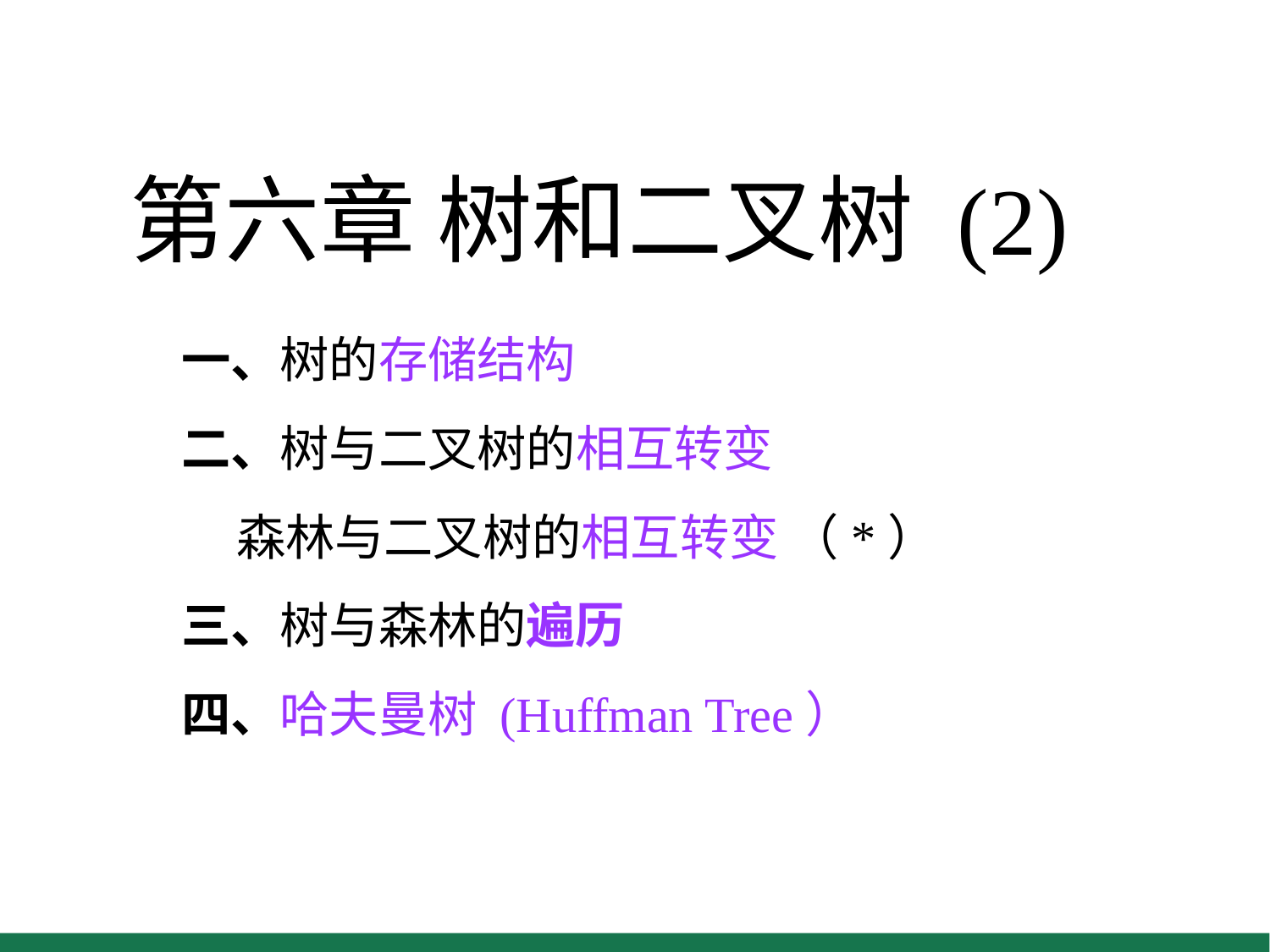

第六章 树和二叉树 (2)
一、树的存储结构
二、树与二叉树的相互转变
     森林与二叉树的相互转变 （*）
三、树与森林的遍历
四、哈夫曼树 (Huffman Tree）